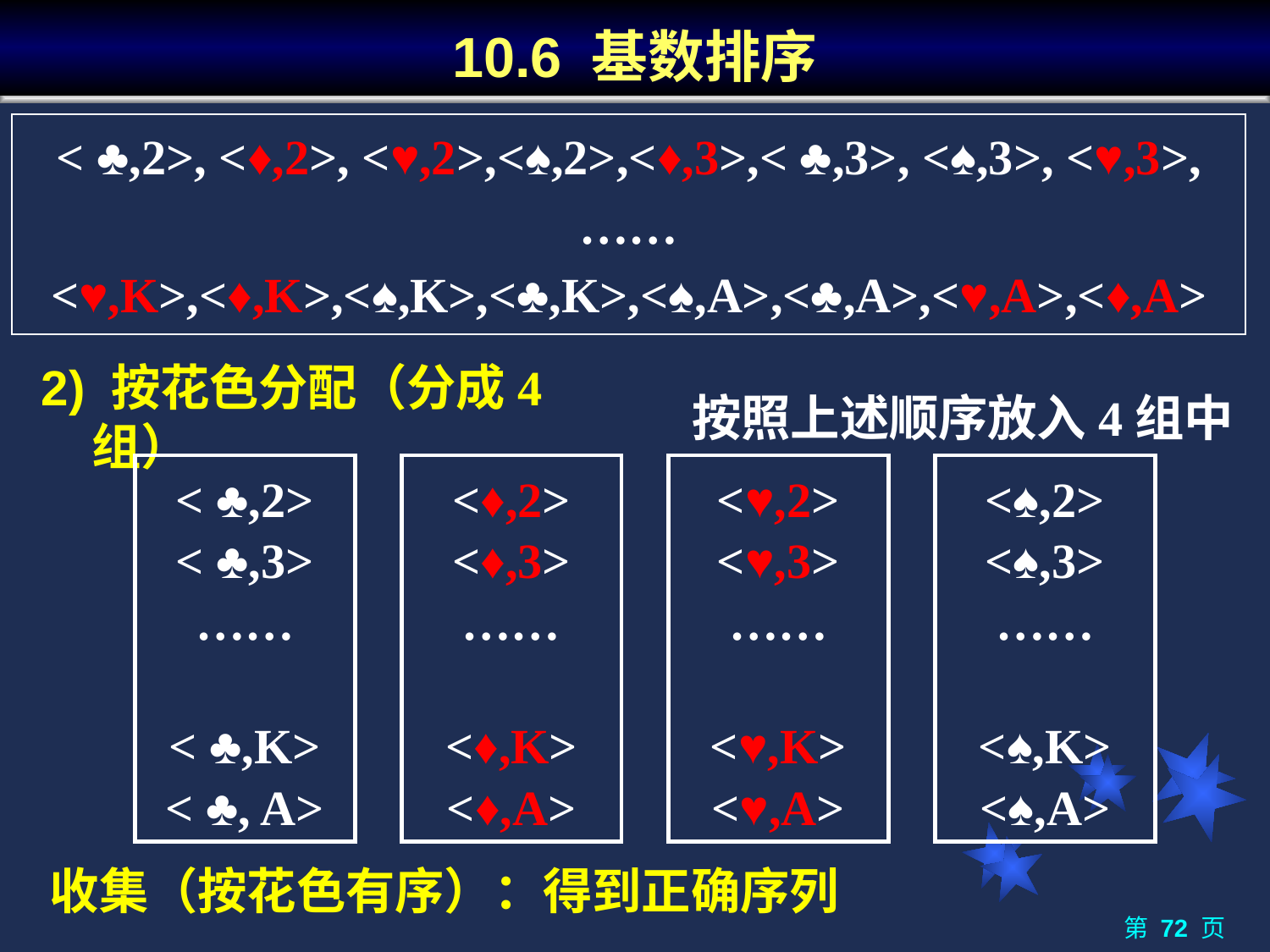

# 10.6 基数排序
< ♣,2>, <♦,2>, <♥,2>,<♠,2>,<♦,3>,< ♣,3>, <♠,3>, <♥,3>,
……
<♥,K>,<♦,K>,<♠,K>,<♣,K>,<♠,A>,<♣,A>,<♥,A>,<♦,A>
2) 按花色分配（分成4组）
按照上述顺序放入4组中
< ♣,2>
< ♣,3>
……

< ♣,K>
< ♣, A>
<♦,2>
<♦,3>
……

<♦,K>
<♦,A>
<♥,2>
<♥,3>
……

<♥,K>
<♥,A>
<♠,2>
<♠,3>
……

<♠,K>
<♠,A>
收集（按花色有序）：得到正确序列
第 72 页